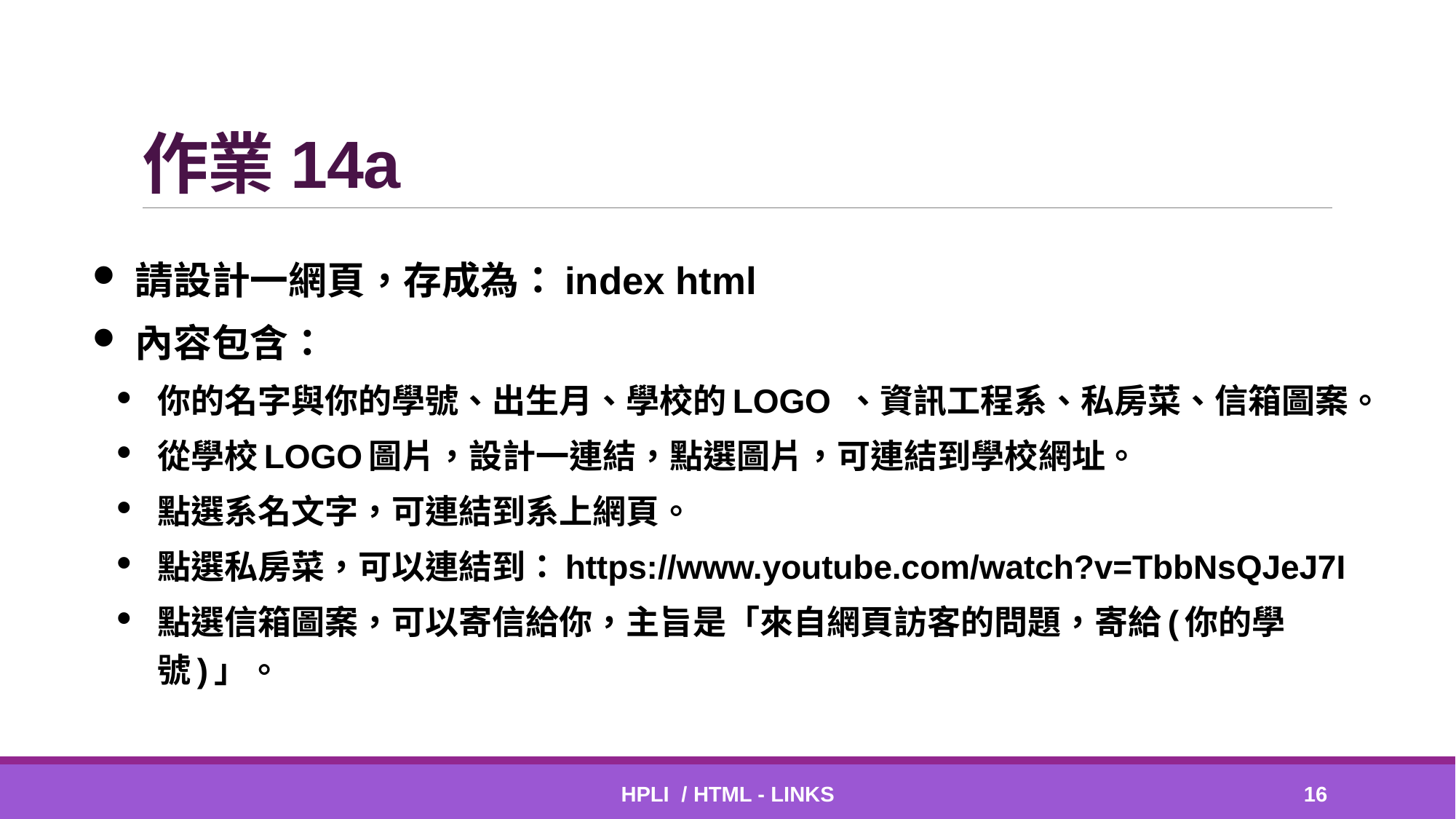

# 作業14a
請設計一網頁，存成為：index html
內容包含：
你的名字與你的學號、出生月、學校的LOGO 、資訊工程系、私房菜、信箱圖案。
從學校LOGO圖片，設計一連結，點選圖片，可連結到學校網址。
點選系名文字，可連結到系上網頁。
點選私房菜，可以連結到：https://www.youtube.com/watch?v=TbbNsQJeJ7I
點選信箱圖案，可以寄信給你，主旨是「來自網頁訪客的問題，寄給(你的學號)」。

HPLI  / HTML - Links
16